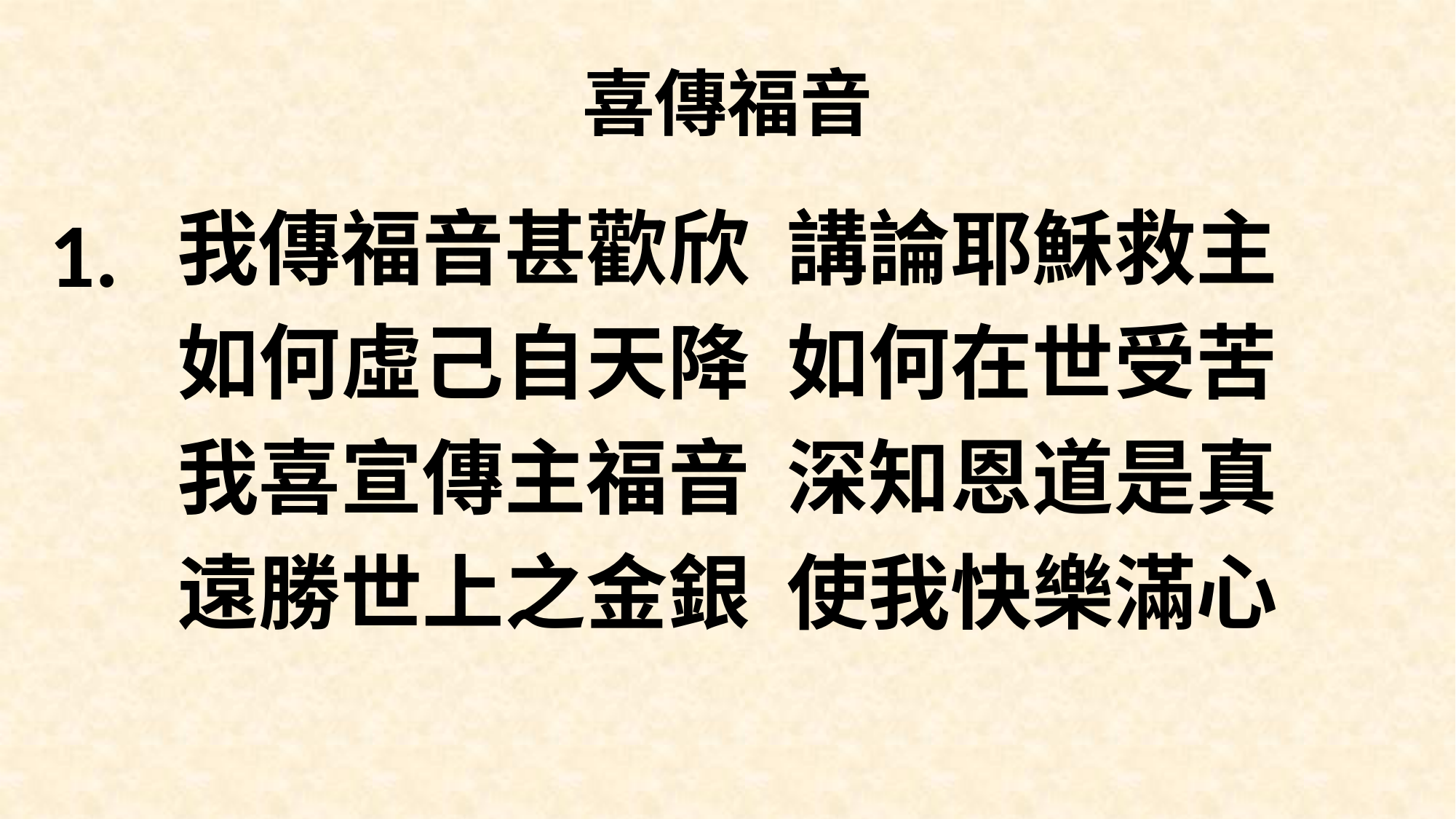

# 喜傳福音
1.
我傳福音甚歡欣  講論耶穌救主
如何虛己自天降  如何在世受苦
我喜宣傳主福音  深知恩道是真
遠勝世上之金銀  使我快樂滿心